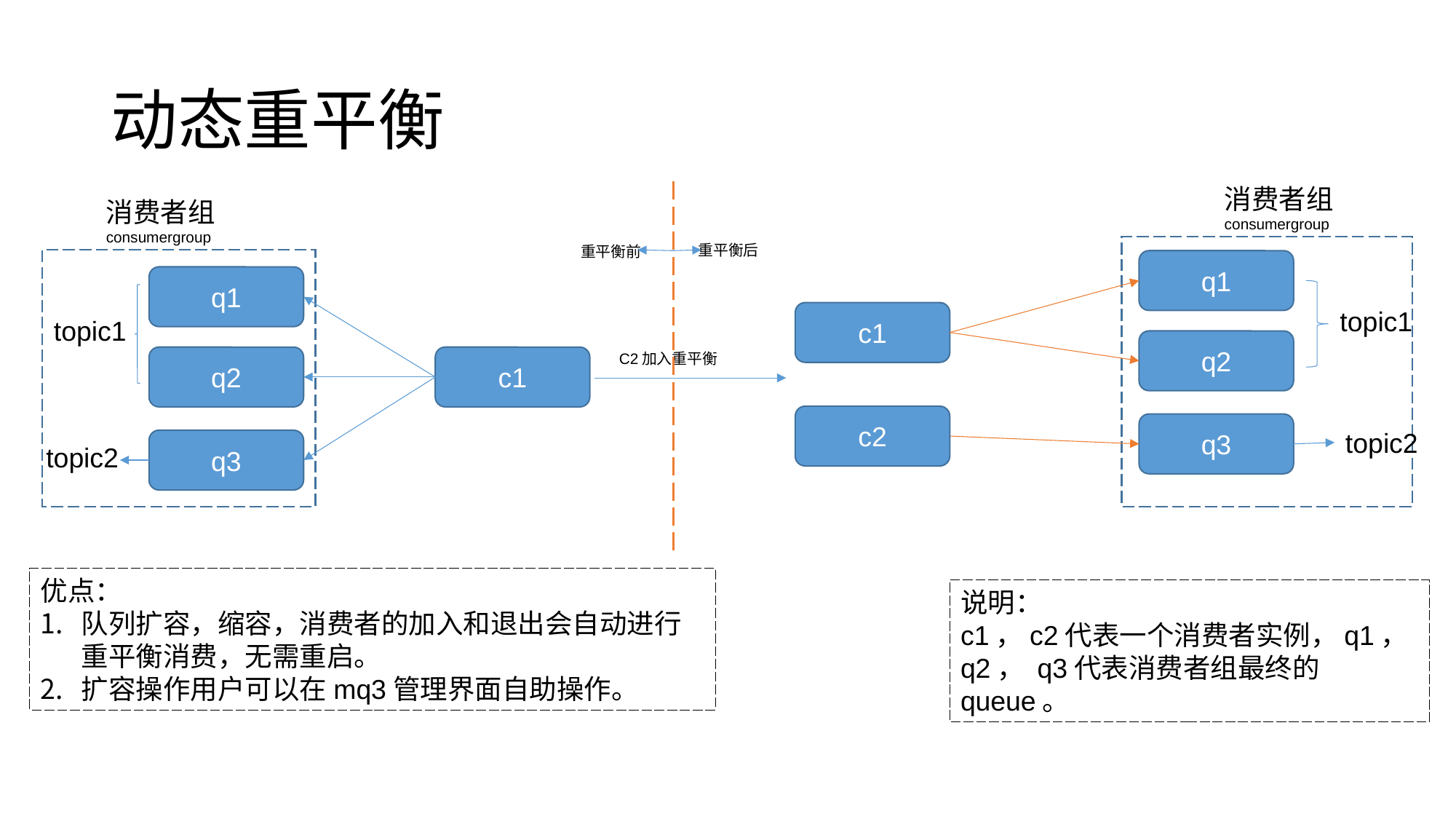

# 动态重平衡
消费者组
consumergroup
消费者组
consumergroup
重平衡后
重平衡前

q1
q1

topic1
c1
topic1
q2
C2加入重平衡
q2
c1
c2
q3
topic2
q3
topic2
优点：
队列扩容，缩容，消费者的加入和退出会自动进行重平衡消费，无需重启。
扩容操作用户可以在mq3管理界面自助操作。
说明：
c1，c2代表一个消费者实例，q1， q2， q3代表消费者组最终的queue。